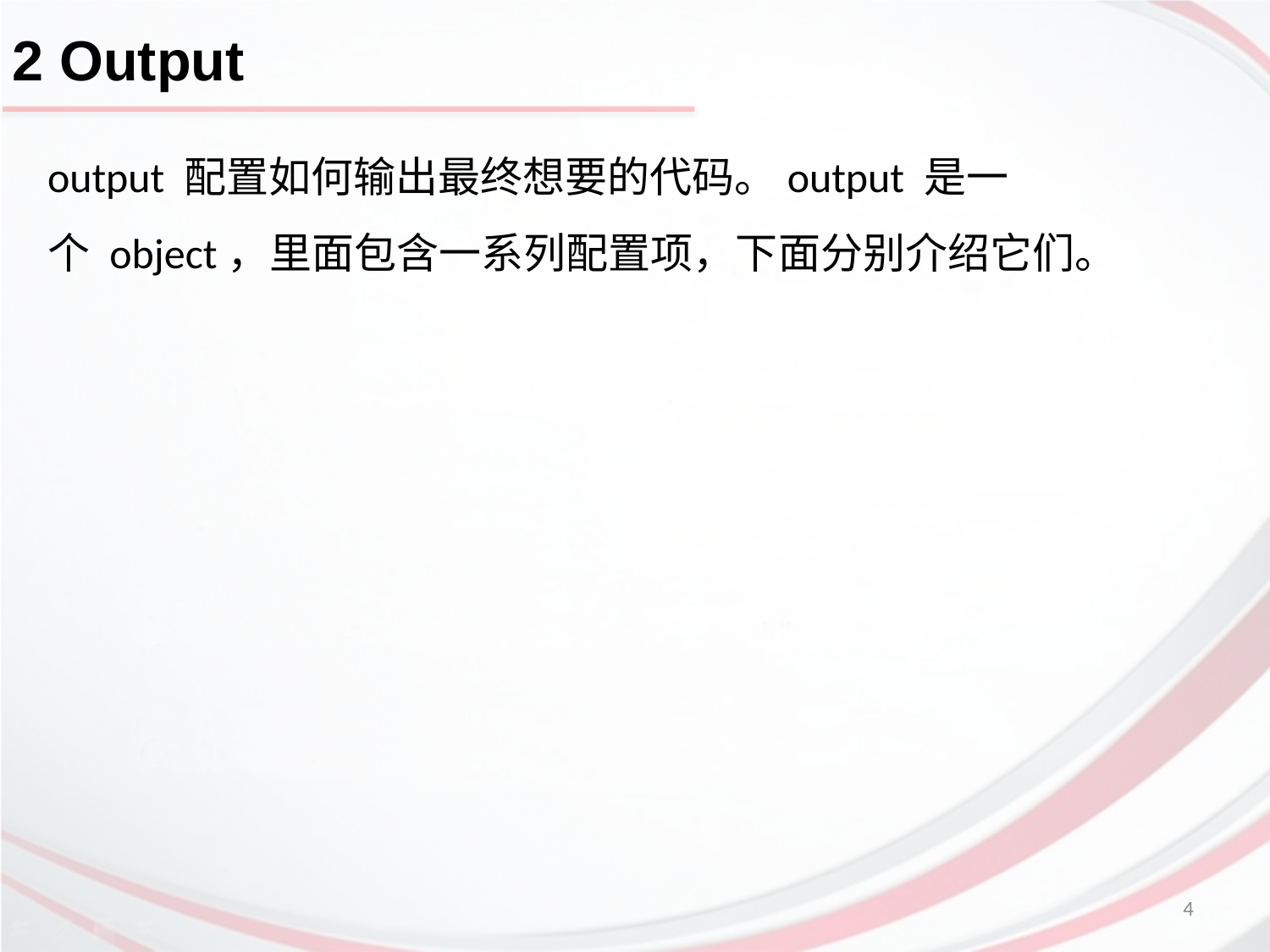

2 Output
output 配置如何输出最终想要的代码。output 是一个 object，里面包含一系列配置项，下面分别介绍它们。

4